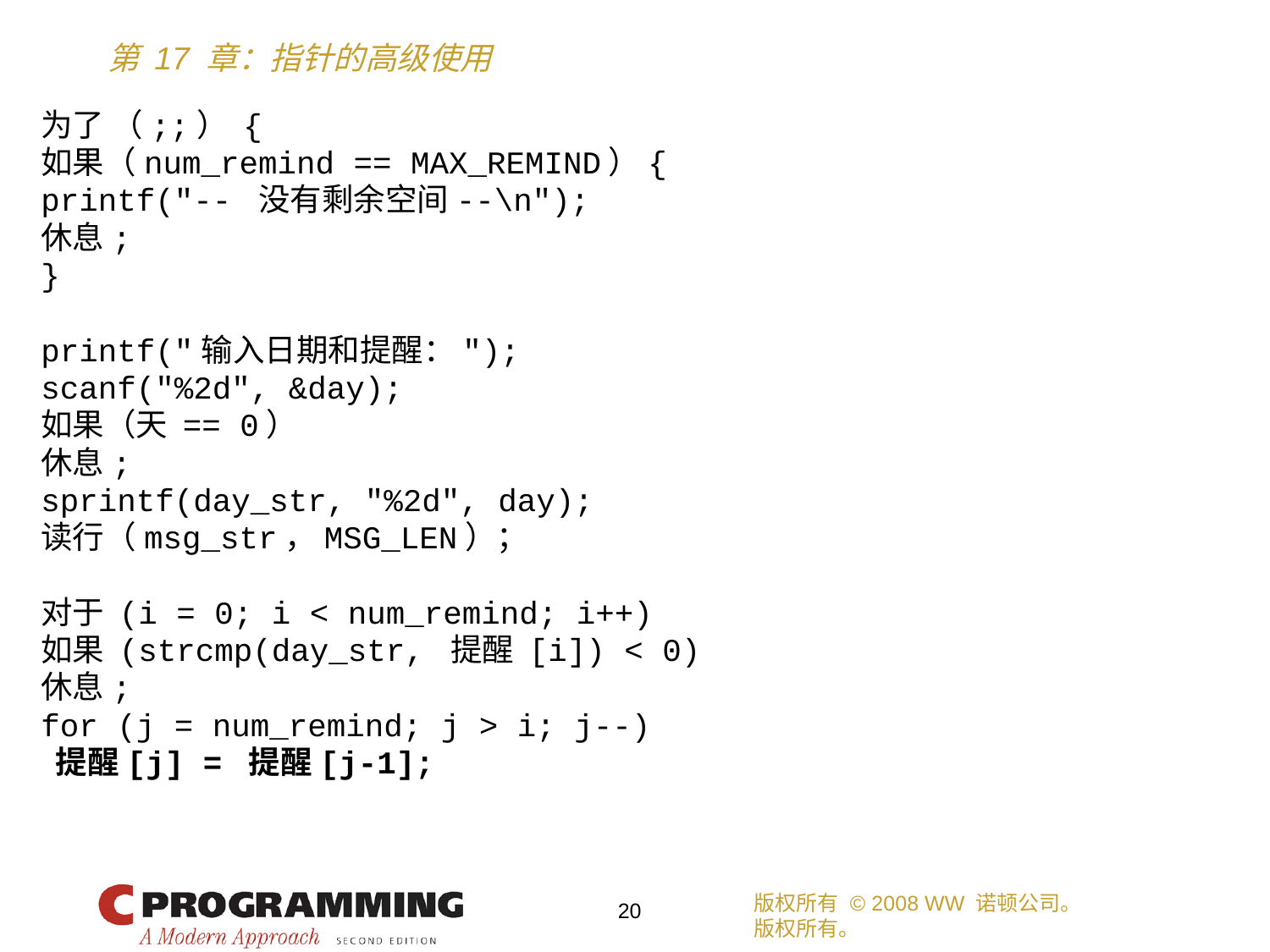

为了 （;;） {
如果（num_remind == MAX_REMIND）{
printf("-- 没有剩余空间--\n");
休息;
}

printf("输入日期和提醒：");
scanf("%2d", &day);
如果（天 == 0）
休息;
sprintf(day_str, "%2d", day);
读行（msg_str，MSG_LEN）；

对于 (i = 0; i < num_remind; i++)
如果 (strcmp(day_str, 提醒 [i]) < 0)
休息;
for (j = num_remind; j > i; j--)
 提醒[j] = 提醒[j-1];
版权所有 © 2008 WW 诺顿公司。
版权所有。
20